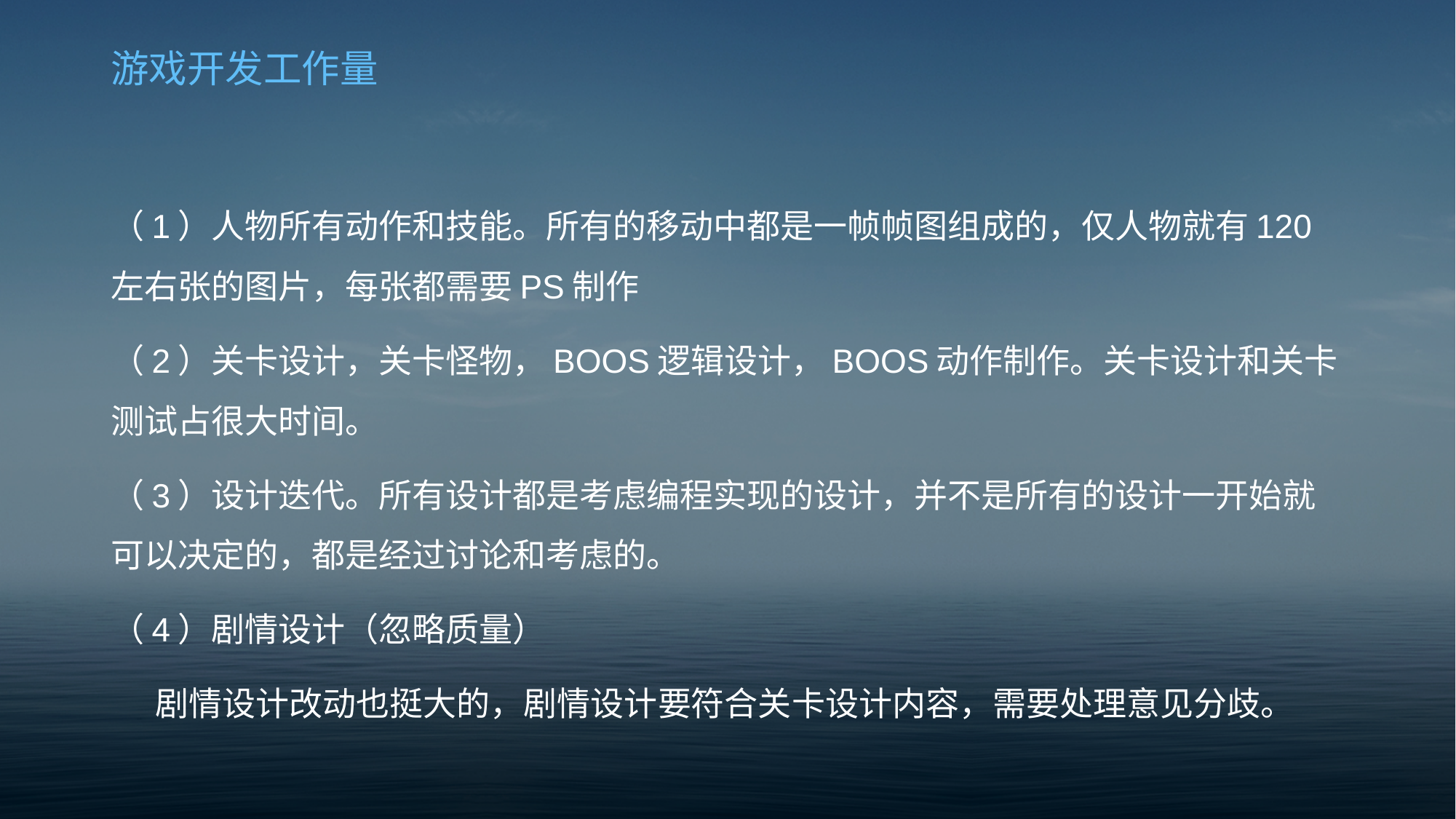

# 游戏开发工作量
（1）人物所有动作和技能。所有的移动中都是一帧帧图组成的，仅人物就有120左右张的图片，每张都需要PS制作
（2）关卡设计，关卡怪物，BOOS逻辑设计，BOOS动作制作。关卡设计和关卡测试占很大时间。
（3）设计迭代。所有设计都是考虑编程实现的设计，并不是所有的设计一开始就可以决定的，都是经过讨论和考虑的。
（4）剧情设计（忽略质量）
     剧情设计改动也挺大的，剧情设计要符合关卡设计内容，需要处理意见分歧。